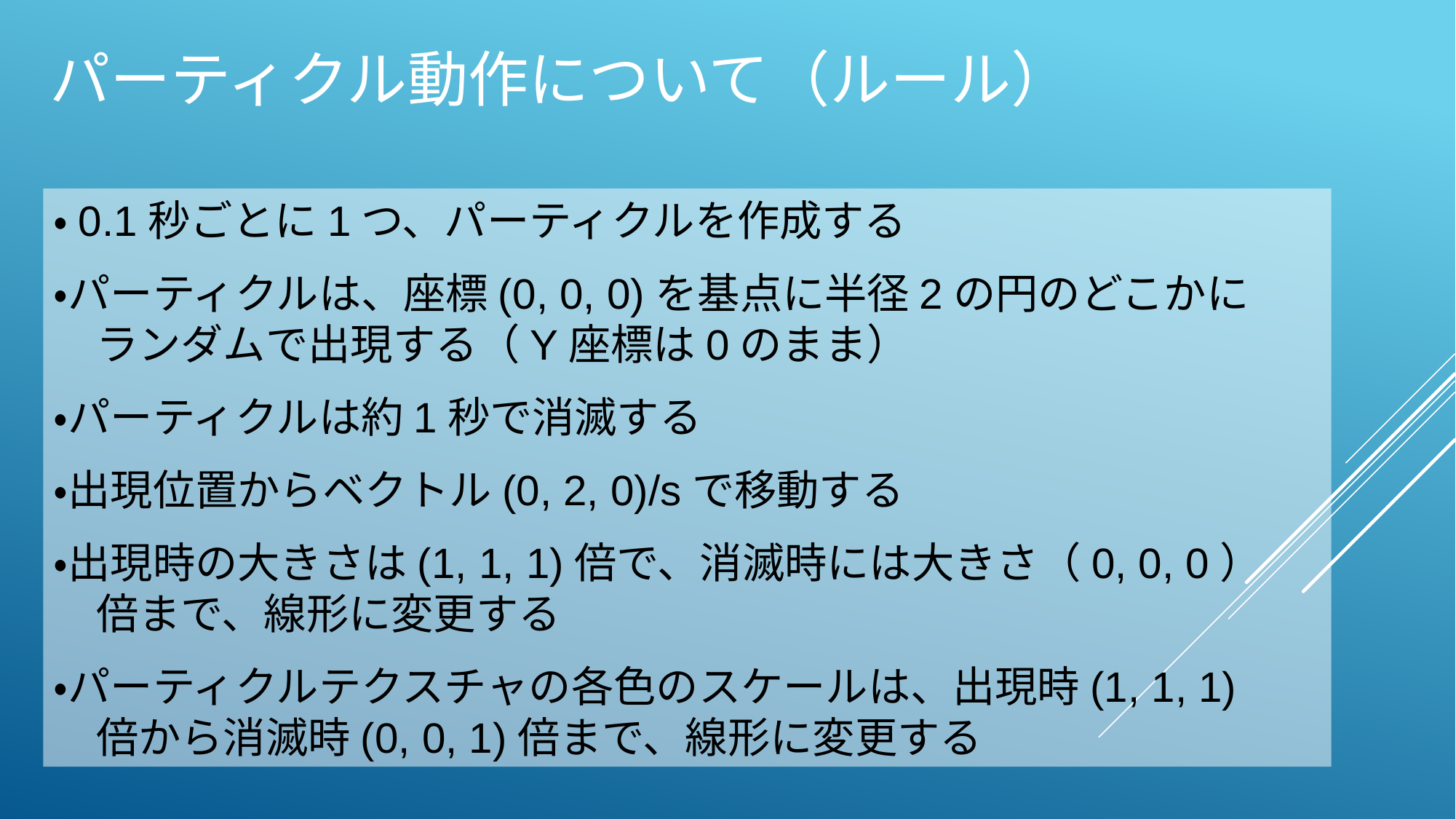

パーティクル動作について（ルール）
・0.1秒ごとに1つ、パーティクルを作成する

・パーティクルは、座標(0, 0, 0)を基点に半径2の円のどこかに
　ランダムで出現する（Y座標は0のまま）

・パーティクルは約1秒で消滅する

・出現位置からベクトル(0, 2, 0)/sで移動する

・出現時の大きさは(1, 1, 1)倍で、消滅時には大きさ（0, 0, 0）
　倍まで、線形に変更する

・パーティクルテクスチャの各色のスケールは、出現時(1, 1, 1)
　倍から消滅時(0, 0, 1)倍まで、線形に変更する